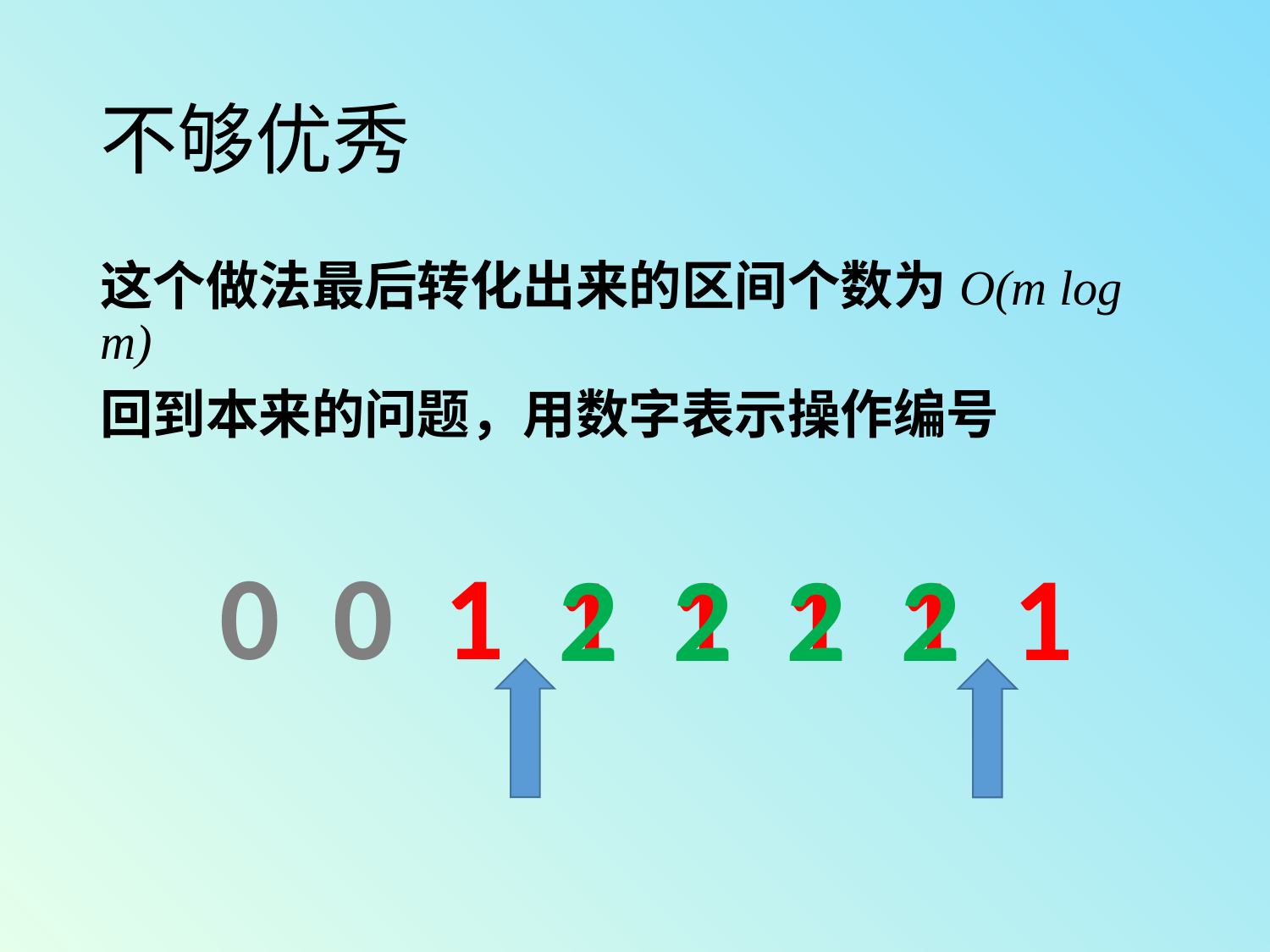

# 不够优秀
这个做法最后转化出来的区间个数为O(m log ⁡m)
回到本来的问题，用数字表示操作编号
0  0
1
1
2  2  2  2
1  1  1  1